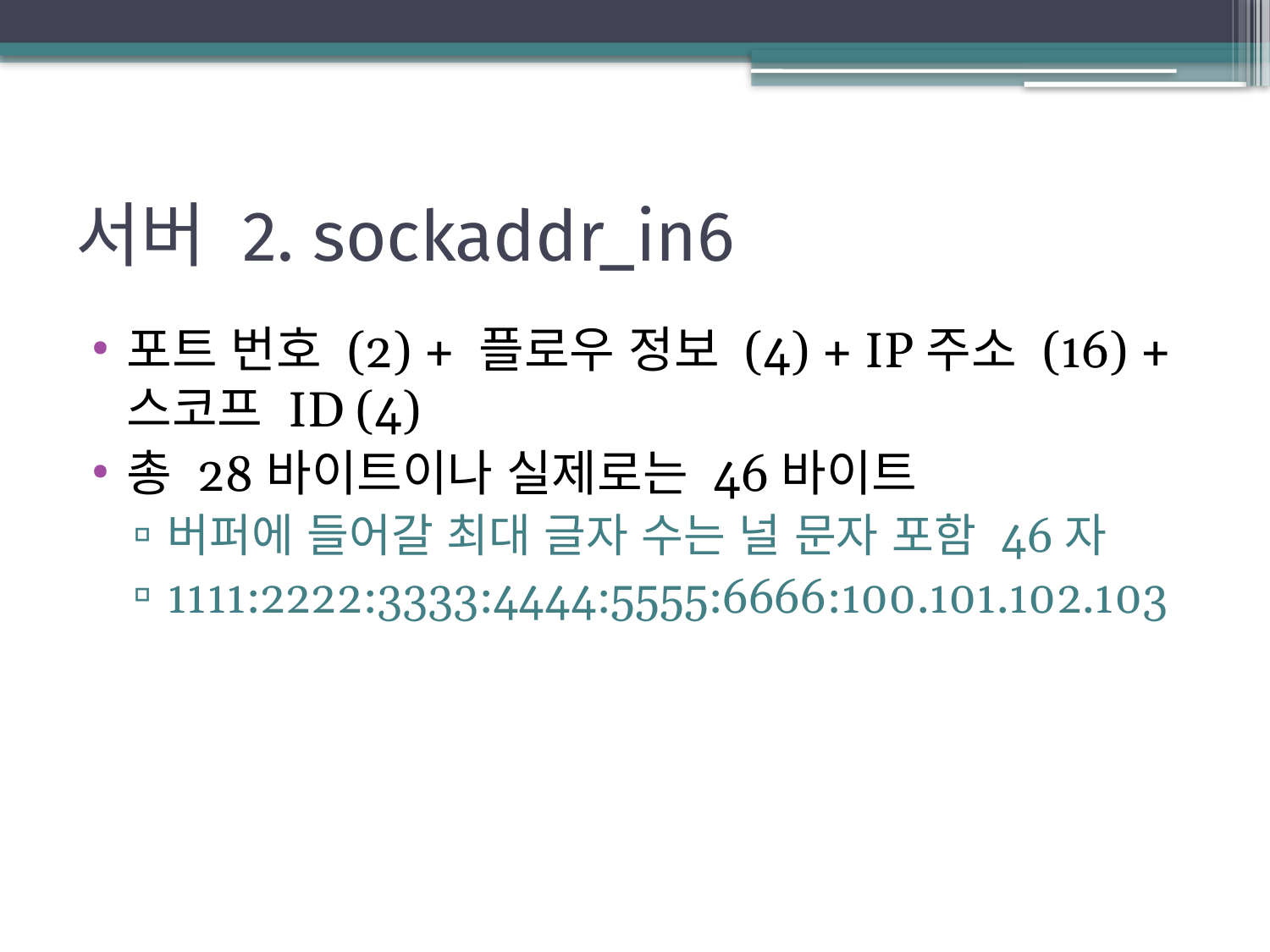

# 서버 2. sockaddr_in6
포트 번호 (2) + 플로우 정보 (4) + IP주소 (16) + 스코프 ID (4)
총 28바이트이나 실제로는 46바이트
버퍼에 들어갈 최대 글자 수는 널 문자 포함 46자
1111:2222:3333:4444:5555:6666:100.101.102.103